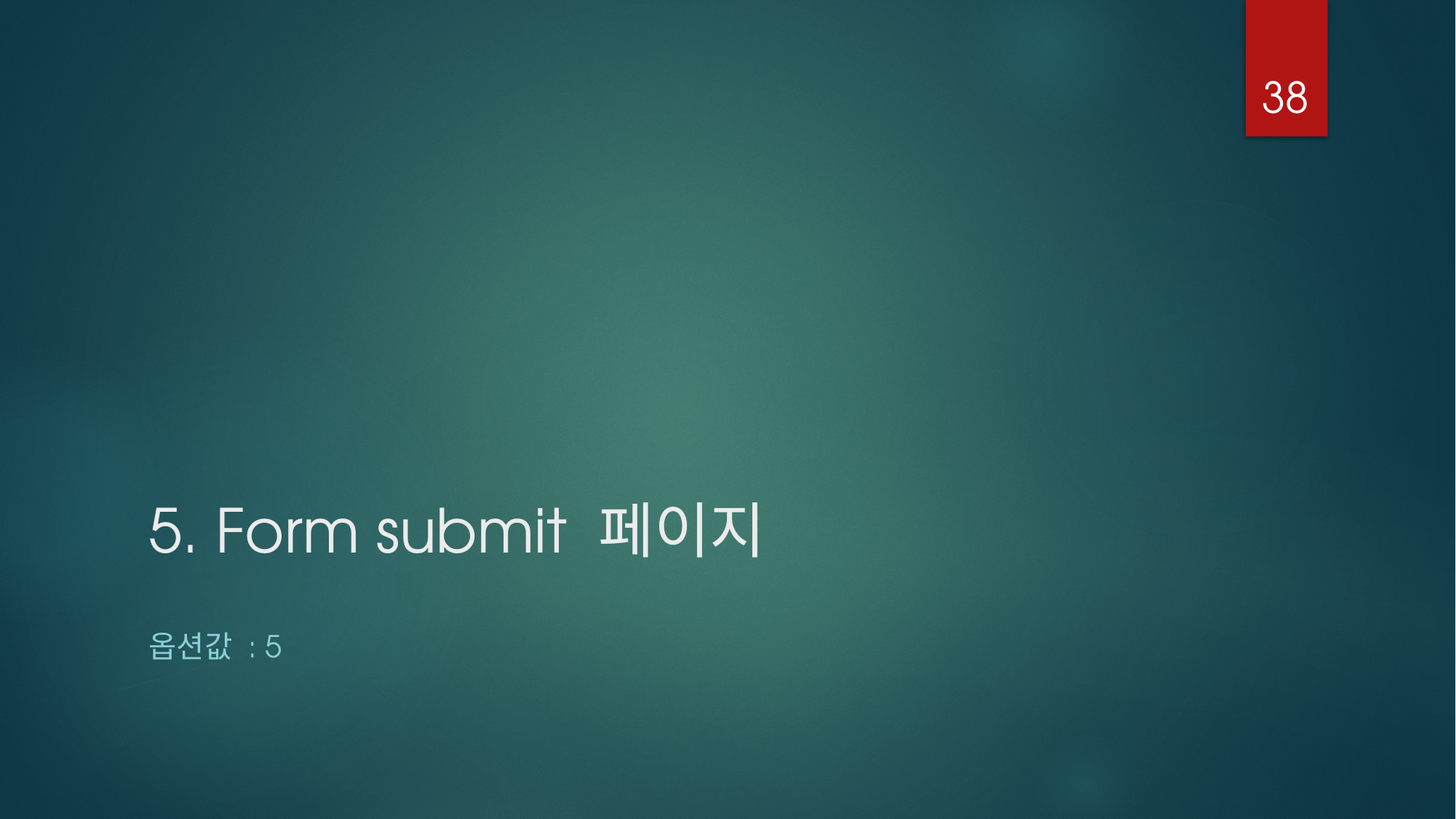

38
# 5. Form submit 페이지

옵션값 : 5